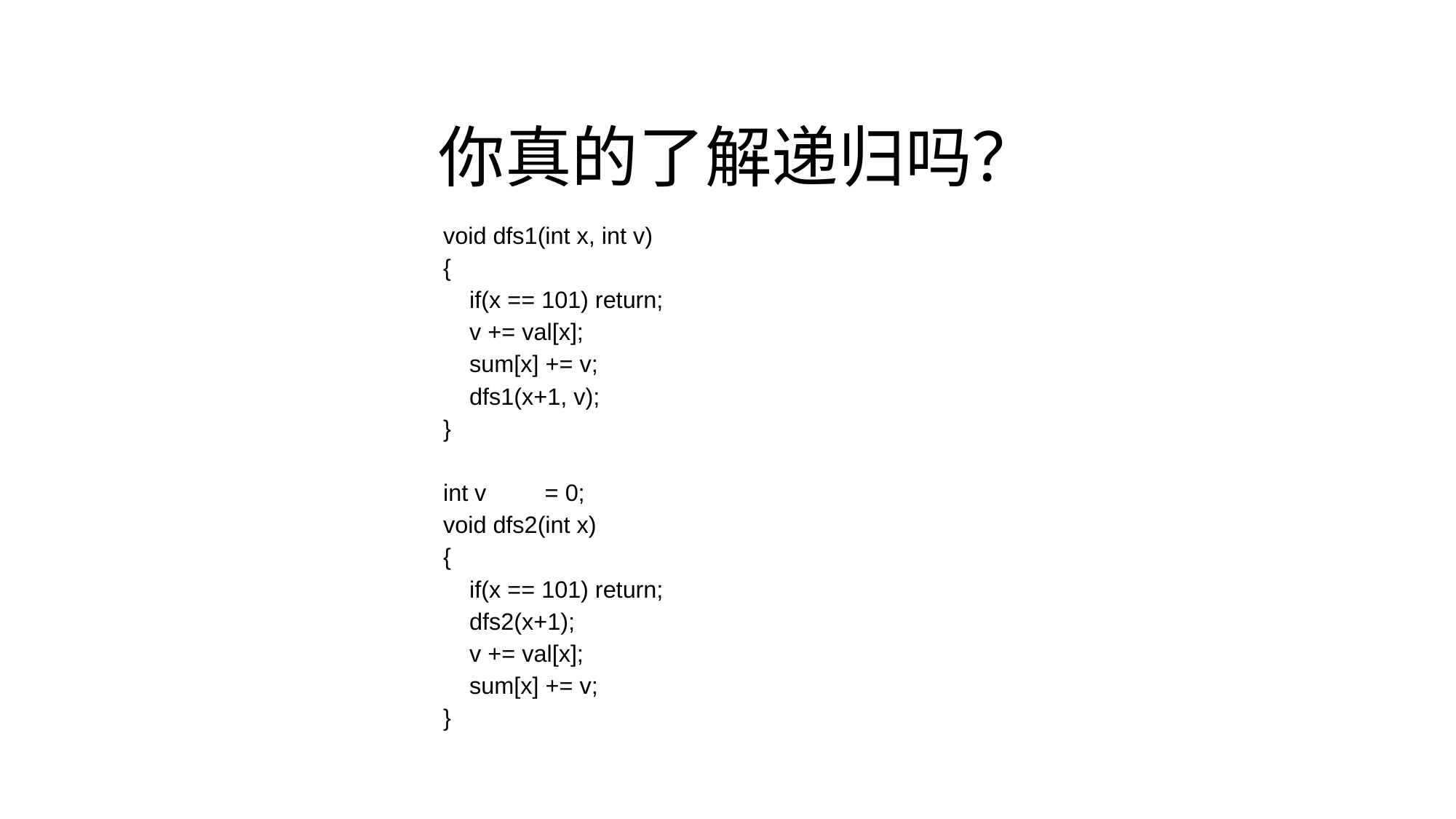

# 你真的了解递归吗？
void dfs1(int x, int v)
{
    if(x == 101) return;
    v += val[x];
    sum[x] += v;
    dfs1(x+1, v);
}

int v	 = 0;
void dfs2(int x)
{
    if(x == 101) return;
    dfs2(x+1);
    v += val[x];
    sum[x] += v;
}